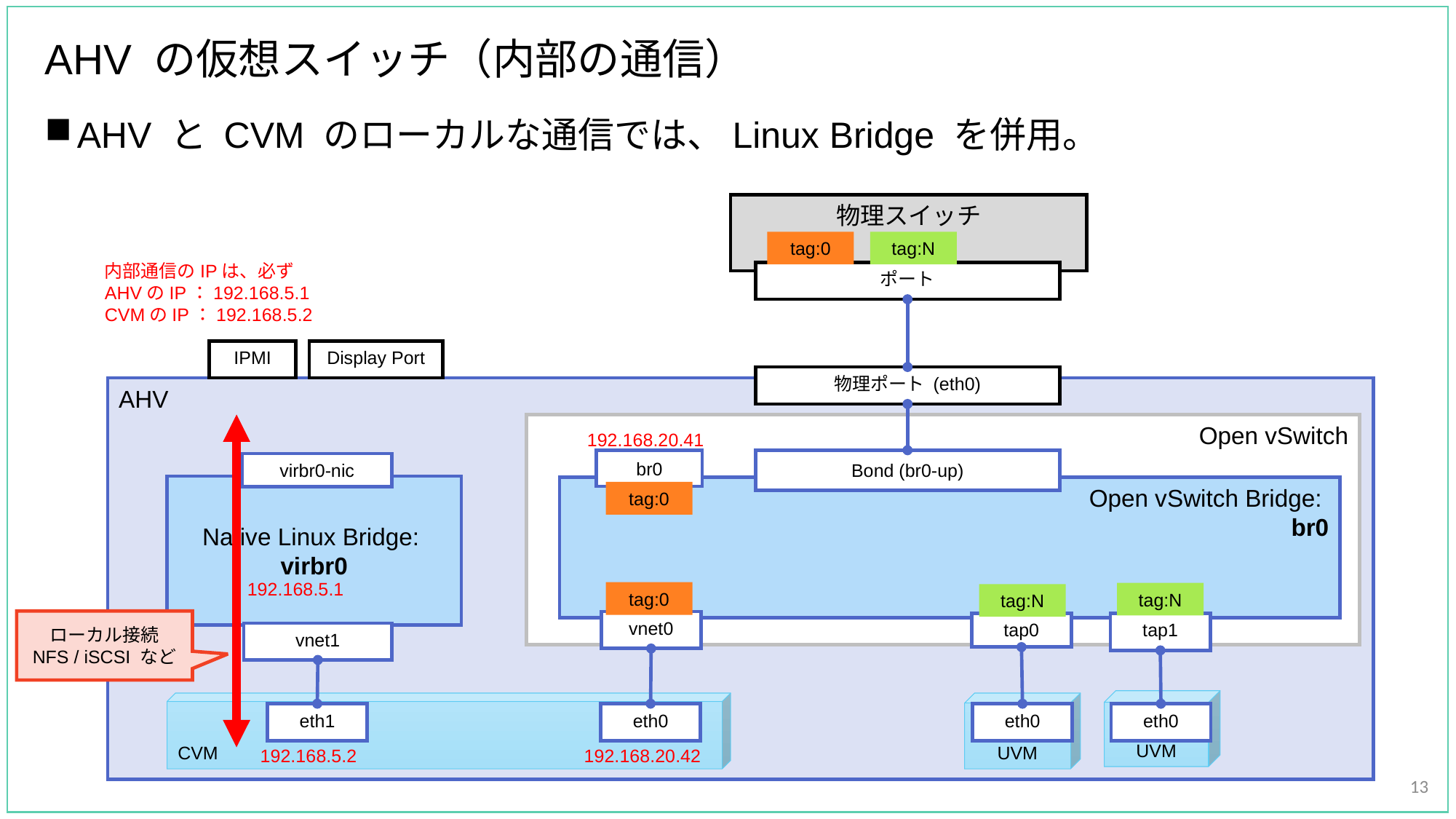

# AHV の仮想スイッチ（内部の通信）
AHV と CVM のローカルな通信では、Linux Bridge を併用。
物理スイッチ
tag:0
tag:N
内部通信のIPは、必ず
AHVのIP：192.168.5.1
CVMのIP：192.168.5.2

ポート
Display Port
IPMI
物理ポート (eth0)
AHV
Open vSwitch
192.168.20.41
Bond (br0-up)
br0
virbr0-nic
Native Linux Bridge:
virbr0
Open vSwitch Bridge:
br0
tag:0
192.168.5.1
tag:0
tag:N
tag:N
ローカル接続
NFS / iSCSI など
vnet0
tap0
tap1
vnet1
UVM
CVM
UVM
eth1
eth0
eth0
eth0
192.168.5.2
192.168.20.42
13